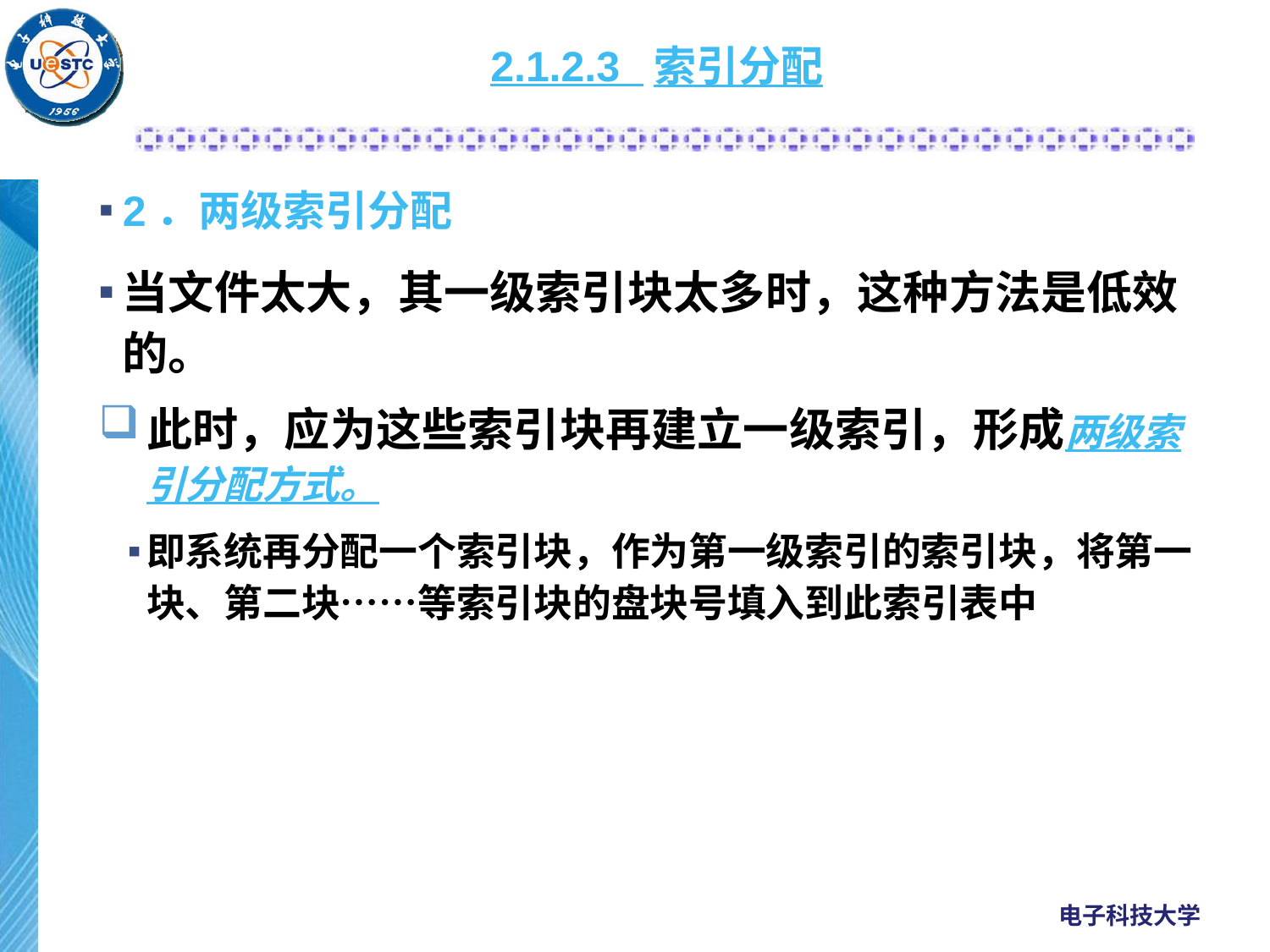

# 2.1.2.3  索引分配
2．两级索引分配
当文件太大，其一级索引块太多时，这种方法是低效的。
此时，应为这些索引块再建立一级索引，形成两级索引分配方式。
即系统再分配一个索引块，作为第一级索引的索引块，将第一块、第二块……等索引块的盘块号填入到此索引表中